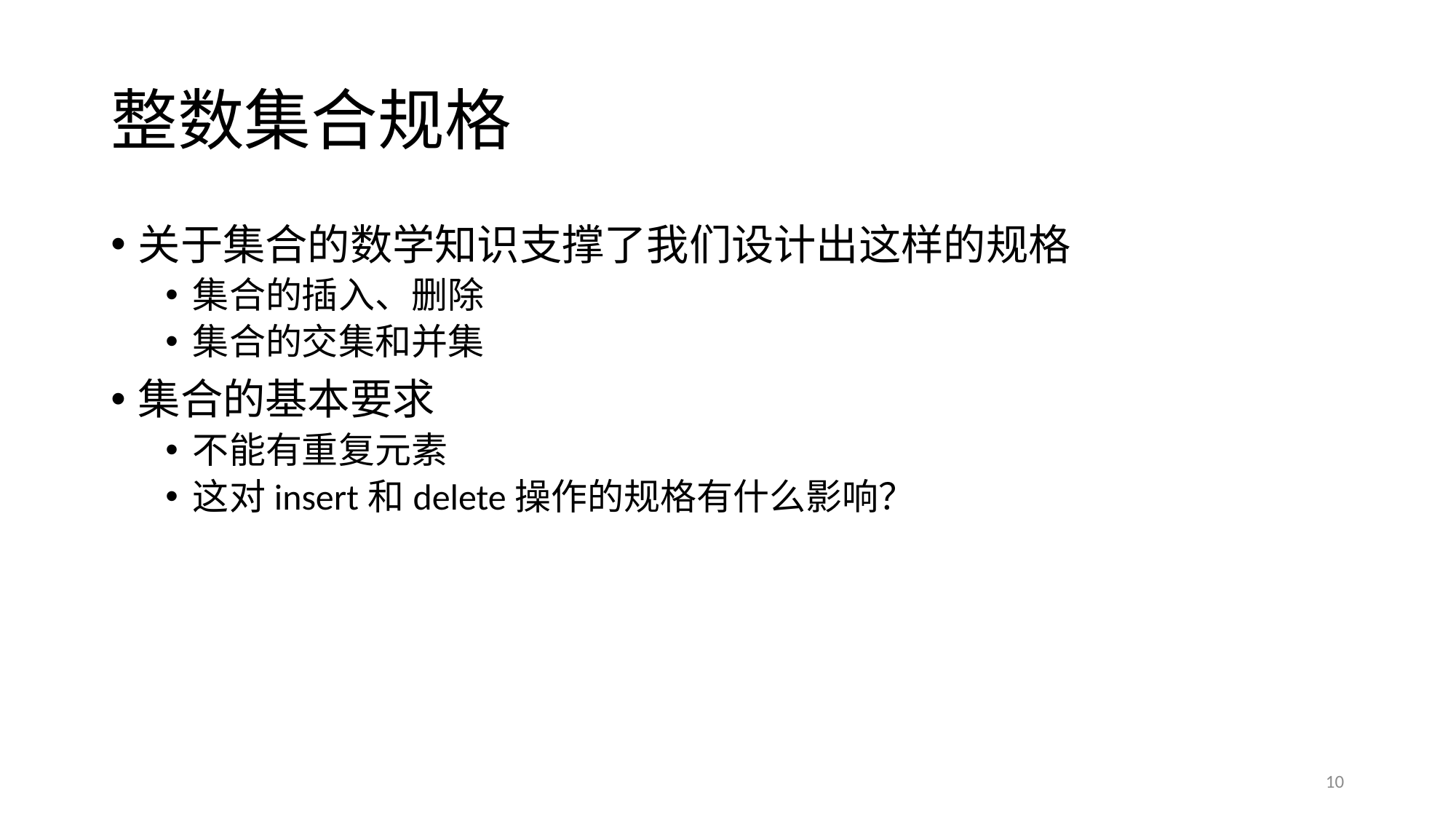

# 整数集合规格
关于集合的数学知识支撑了我们设计出这样的规格
集合的插入、删除
集合的交集和并集
集合的基本要求
不能有重复元素
这对insert和delete操作的规格有什么影响？
10